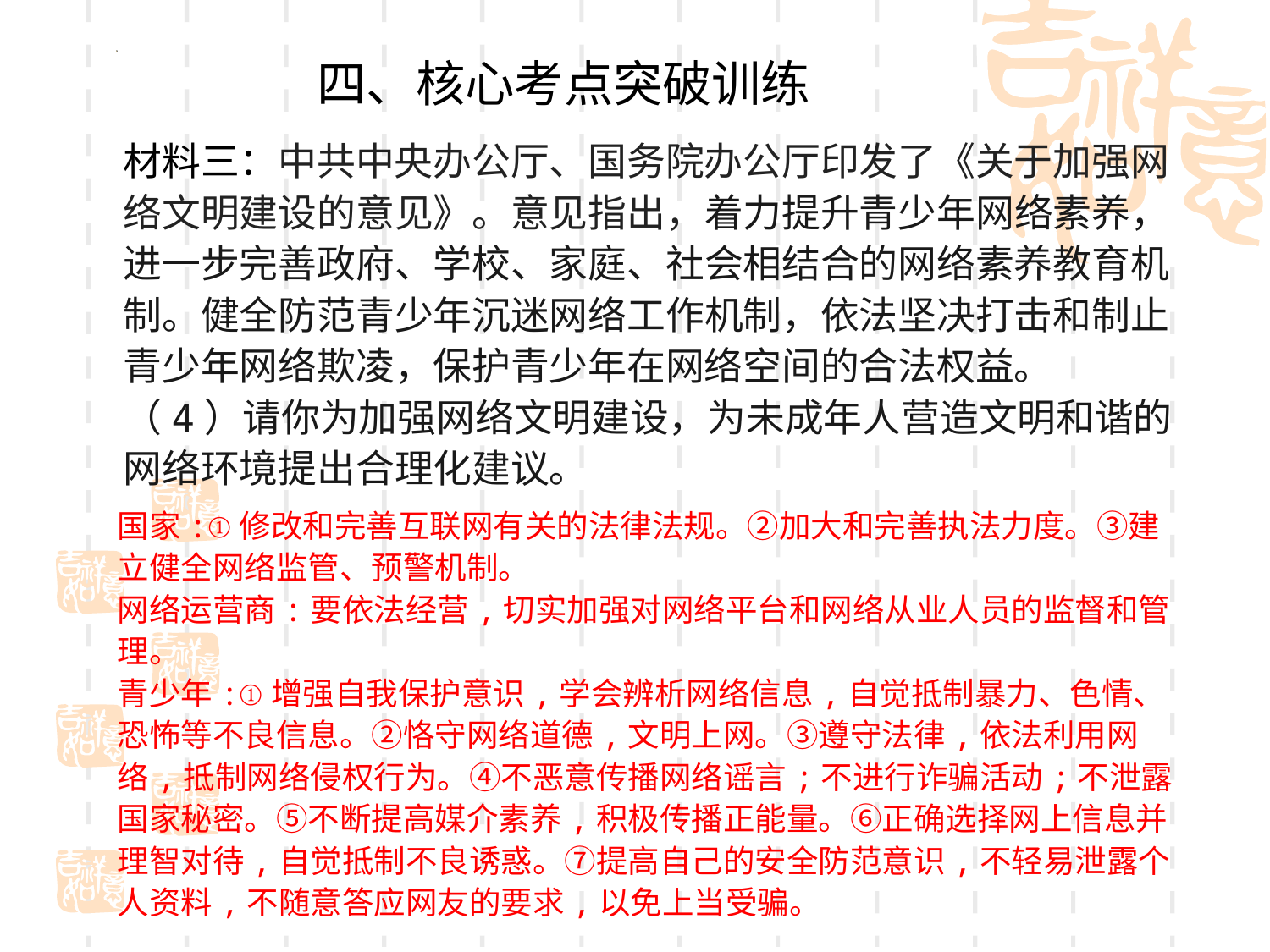

四、核心考点突破训练
材料三：中共中央办公厅、国务院办公厅印发了《关于加强网络文明建设的意见》。意见指出，着力提升青少年网络素养，进一步完善政府、学校、家庭、社会相结合的网络素养教育机制。健全防范青少年沉迷网络工作机制，依法坚决打击和制止青少年网络欺凌，保护青少年在网络空间的合法权益。
（4）请你为加强网络文明建设，为未成年人营造文明和谐的网络环境提出合理化建议。
国家:①修改和完善互联网有关的法律法规。②加大和完善执法力度。③建立健全网络监管、预警机制。
网络运营商:要依法经营,切实加强对网络平台和网络从业人员的监督和管理。
青少年:①增强自我保护意识,学会辨析网络信息,自觉抵制暴力、色情、恐怖等不良信息。②恪守网络道德,文明上网。③遵守法律,依法利用网络,抵制网络侵权行为。④不恶意传播网络谣言;不进行诈骗活动;不泄露国家秘密。⑤不断提高媒介素养,积极传播正能量。⑥正确选择网上信息并理智对待,自觉抵制不良诱惑。⑦提高自己的安全防范意识,不轻易泄露个人资料,不随意答应网友的要求,以免上当受骗。